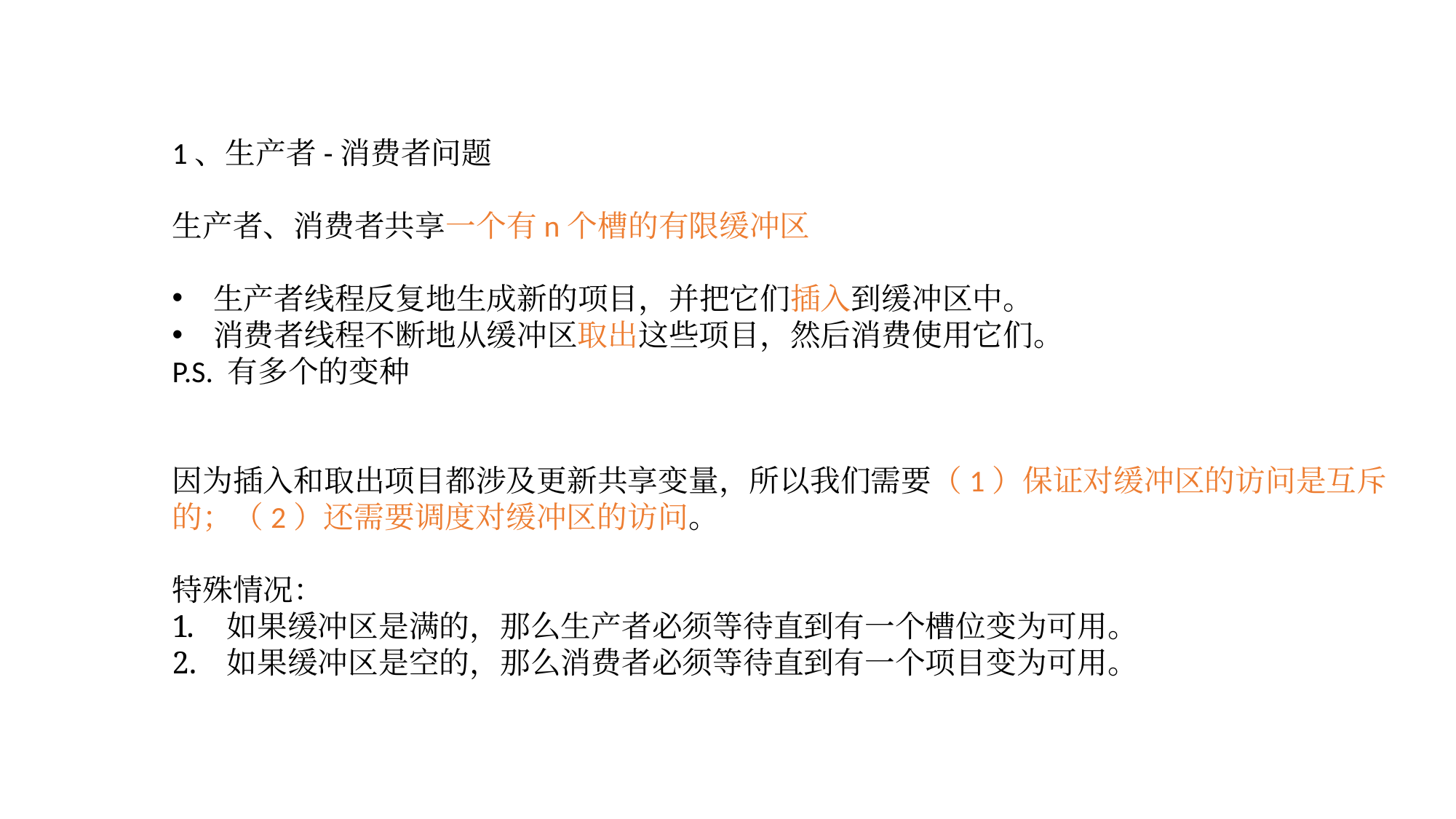

1、生产者-消费者问题

生产者、消费者共享一个有n个槽的有限缓冲区

生产者线程反复地生成新的项目，并把它们插入到缓冲区中。
消费者线程不断地从缓冲区取出这些项目，然后消费使用它们。
P.S. 有多个的变种

因为插入和取出项目都涉及更新共享变量，所以我们需要（1）保证对缓冲区的访问是互斥的；（2）还需要调度对缓冲区的访问。

特殊情况：
如果缓冲区是满的，那么生产者必须等待直到有一个槽位变为可用。
如果缓冲区是空的，那么消费者必须等待直到有一个项目变为可用。